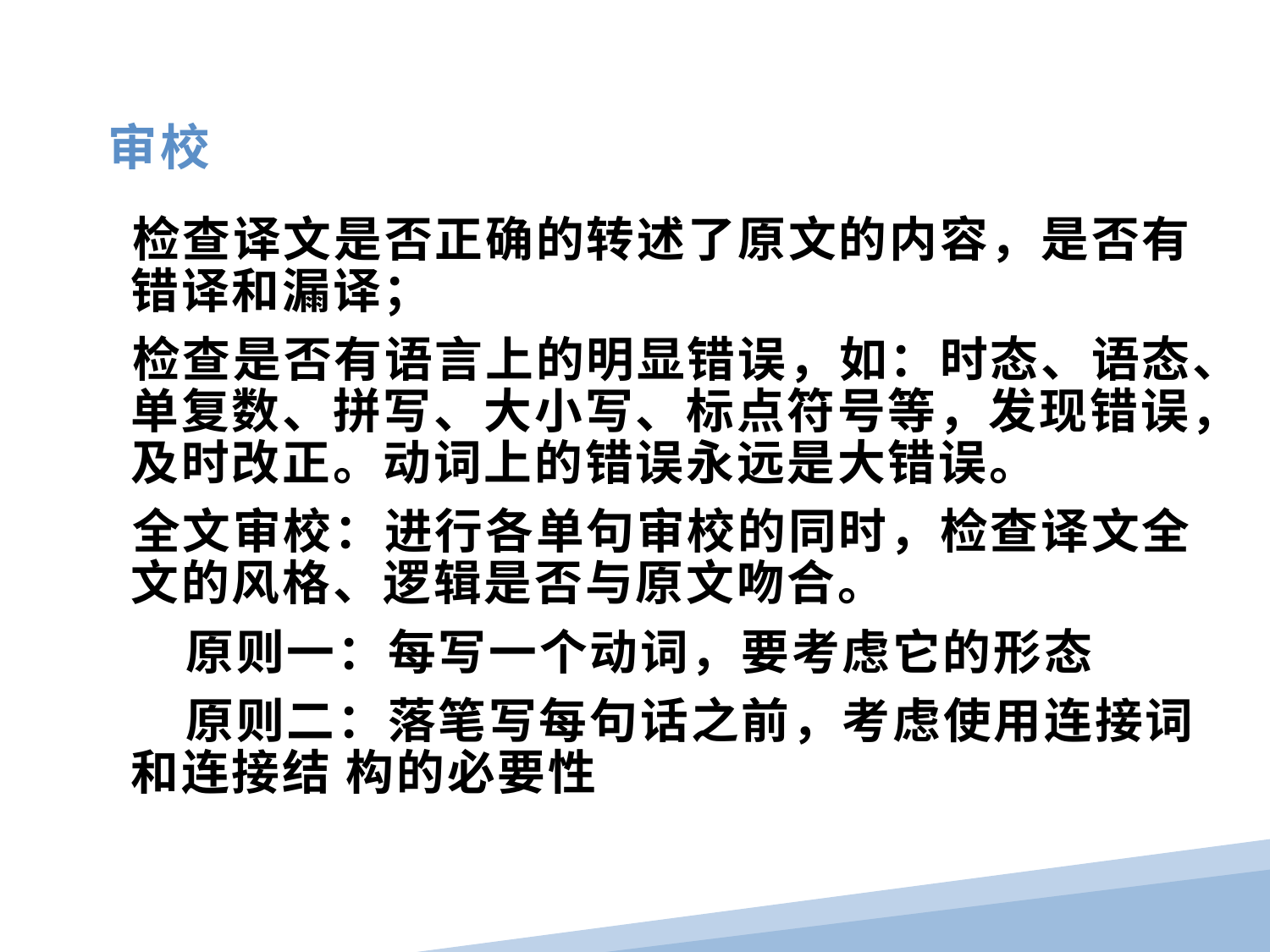

审校
 检查译文是否正确的转述了原文的内容，是否有错译和漏译；
 检查是否有语言上的明显错误，如：时态、语态、单复数、拼写、大小写、标点符号等，发现错误，及时改正。动词上的错误永远是大错误。
 全文审校：进行各单句审校的同时，检查译文全文的风格、逻辑是否与原文吻合。
     原则一：每写一个动词，要考虑它的形态
     原则二：落笔写每句话之前，考虑使用连接词和连接结 构的必要性